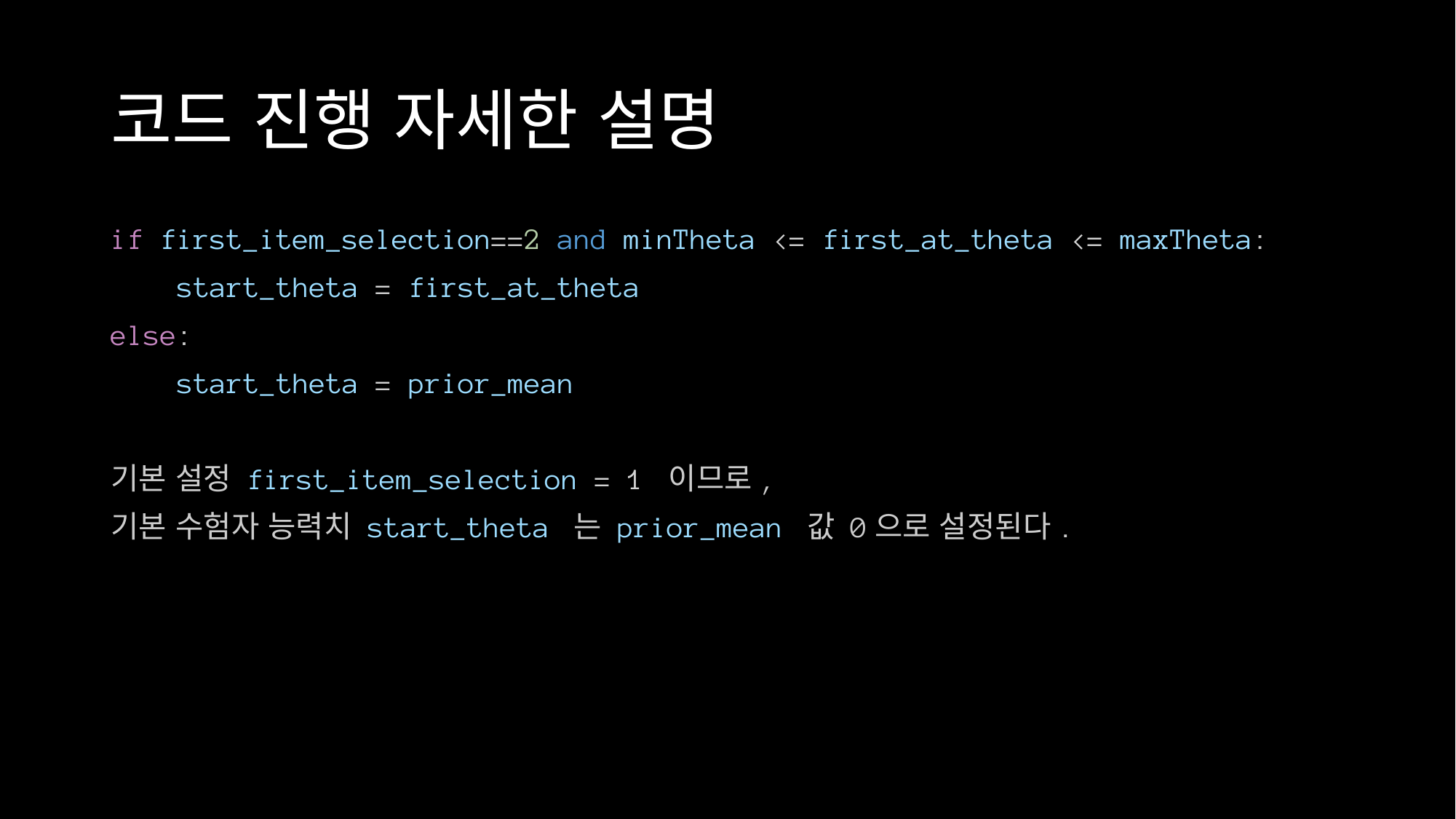

# 코드 진행 자세한 설명
if first_item_selection==2 and minTheta <= first_at_theta <= maxTheta:
    start_theta = first_at_theta
else:
    start_theta = prior_mean

기본 설정 first_item_selection = 1 이므로,
기본 수험자 능력치 start_theta 는 prior_mean 값 0으로 설정된다.